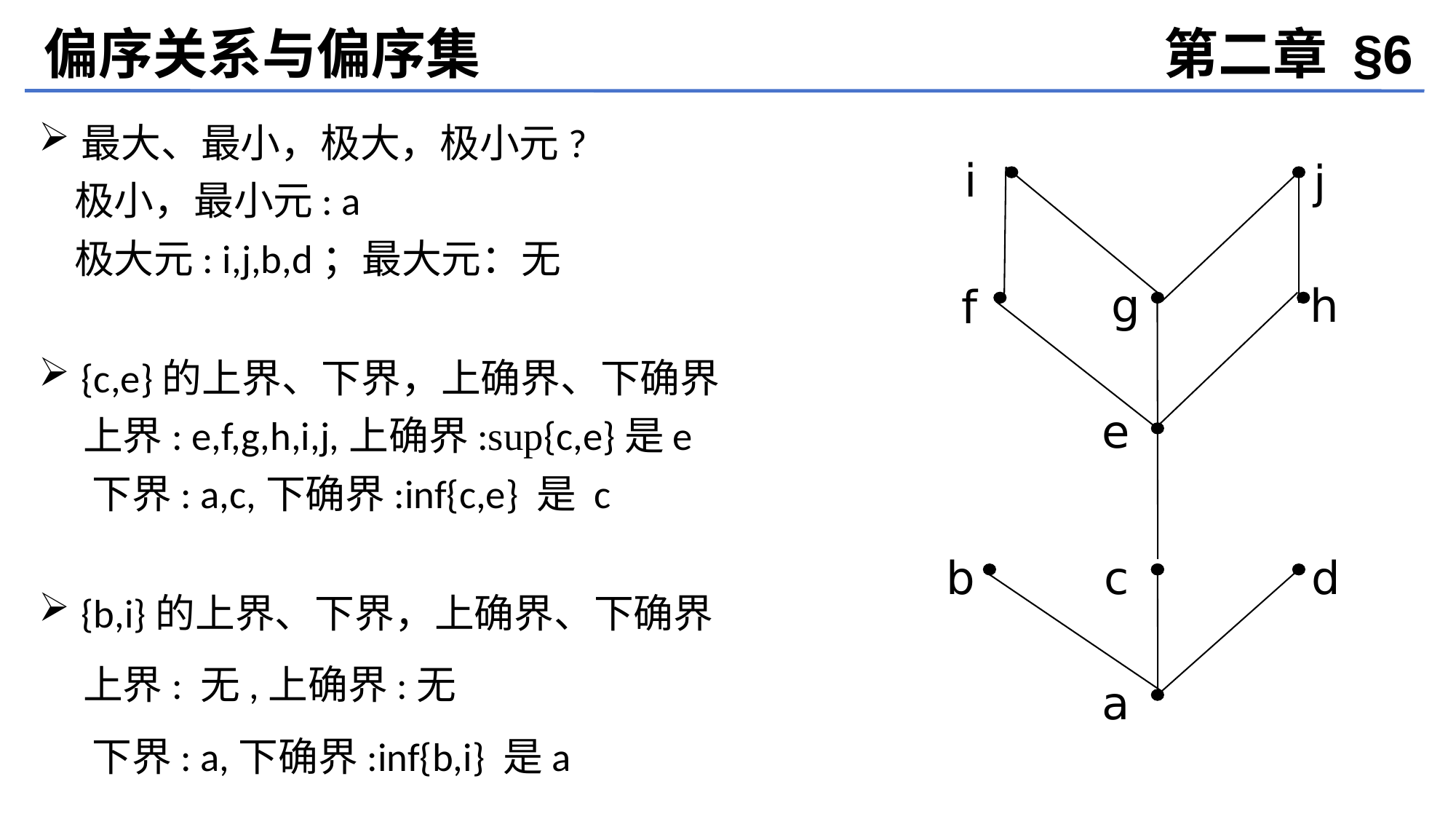

偏序关系与偏序集
第二章 §6
最大、最小，极大，极小元?
   极小，最小元: a
   极大元: i,j,b,d；最大元：无

{c,e}的上界、下界，上确界、下确界
    上界: e,f,g,h,i,j,上确界:sup{c,e}是e
     下界: a,c,下确界:inf{c,e} 是 c

{b,i}的上界、下界，上确界、下确界
    上界: 无,上确界:无
     下界: a,下确界:inf{b,i} 是a

i
j

g
h
f

e

b
c
d

a